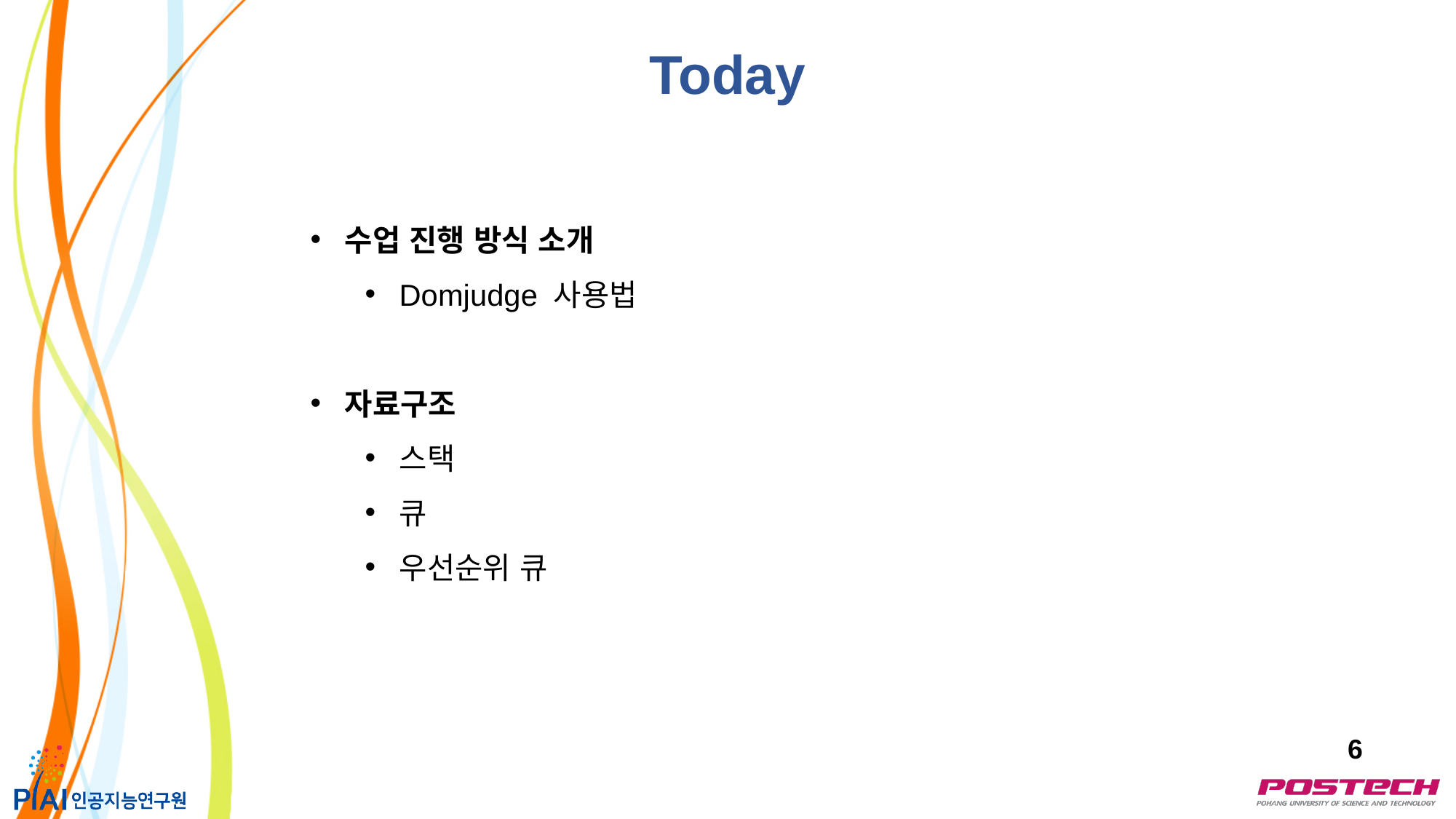

Today
수업 진행 방식 소개
Domjudge 사용법

자료구조
스택
큐
우선순위 큐